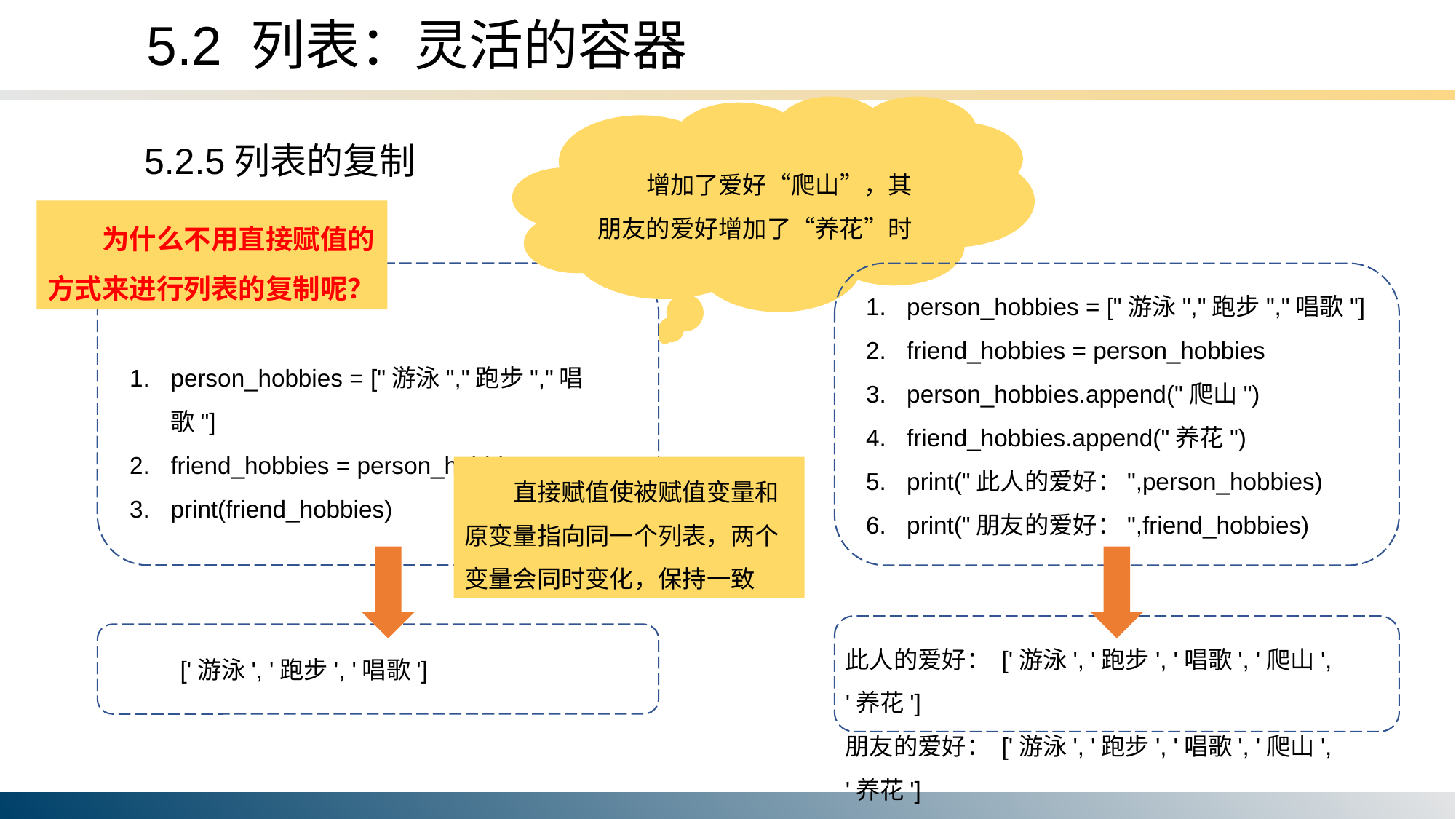

5.2 列表：灵活的容器
增加了爱好“爬山”，其朋友的爱好增加了“养花”时
5.2.5列表的复制
为什么不用直接赋值的方式来进行列表的复制呢？

person_hobbies = ["游泳","跑步","唱歌"]
friend_hobbies = person_hobbies
person_hobbies.append("爬山")
friend_hobbies.append("养花")
print("此人的爱好：",person_hobbies)
print("朋友的爱好：",friend_hobbies)
person_hobbies = ["游泳","跑步","唱歌"]
friend_hobbies = person_hobbies
print(friend_hobbies)
直接赋值使被赋值变量和原变量指向同一个列表，两个变量会同时变化，保持一致

此人的爱好： ['游泳', '跑步', '唱歌', '爬山', '养花']
朋友的爱好： ['游泳', '跑步', '唱歌', '爬山', '养花']
['游泳', '跑步', '唱歌']